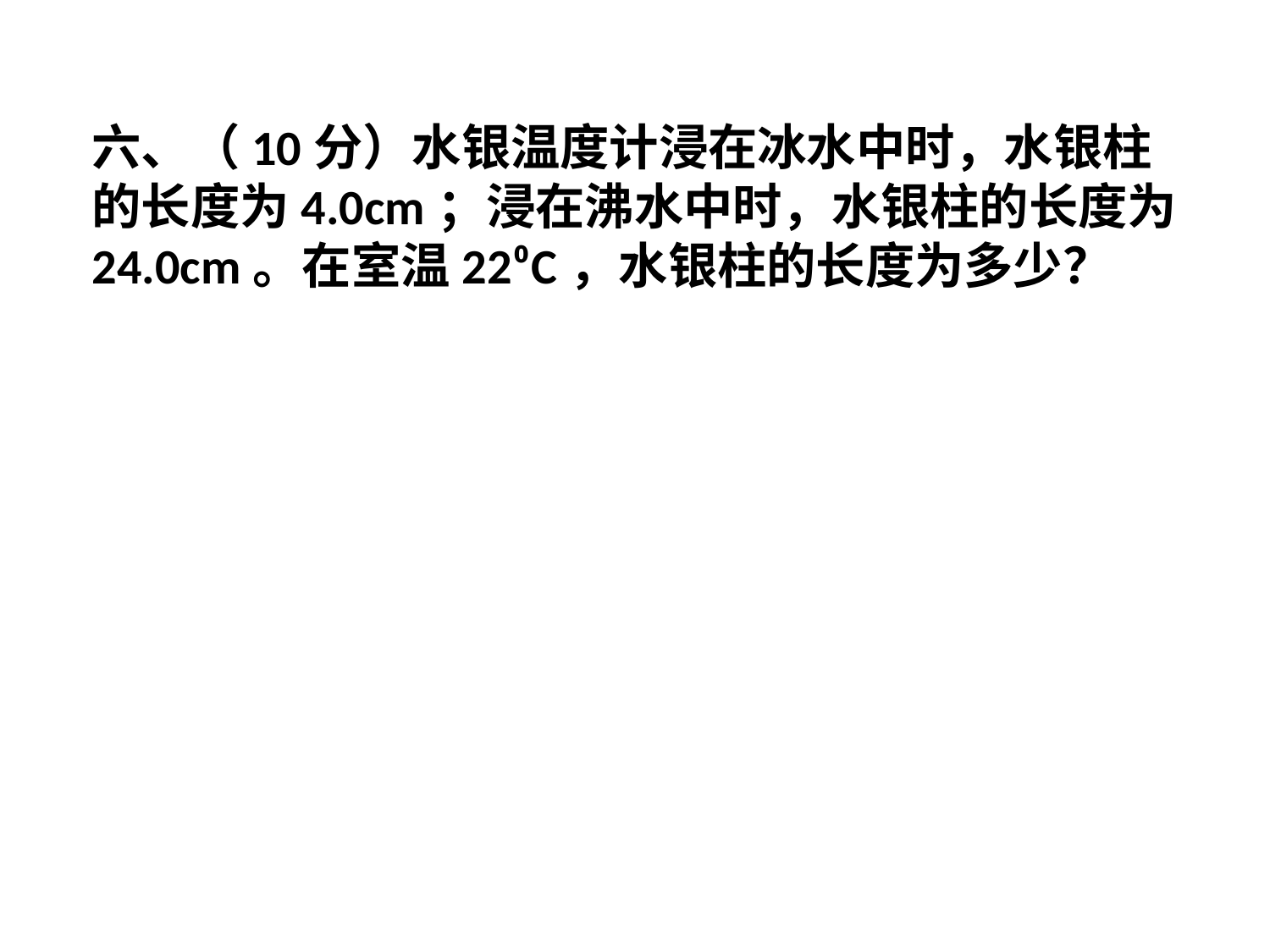

六、（10分）水银温度计浸在冰水中时，水银柱的长度为4.0cm；浸在沸水中时，水银柱的长度为24.0cm。在室温22⁰C，水银柱的长度为多少？